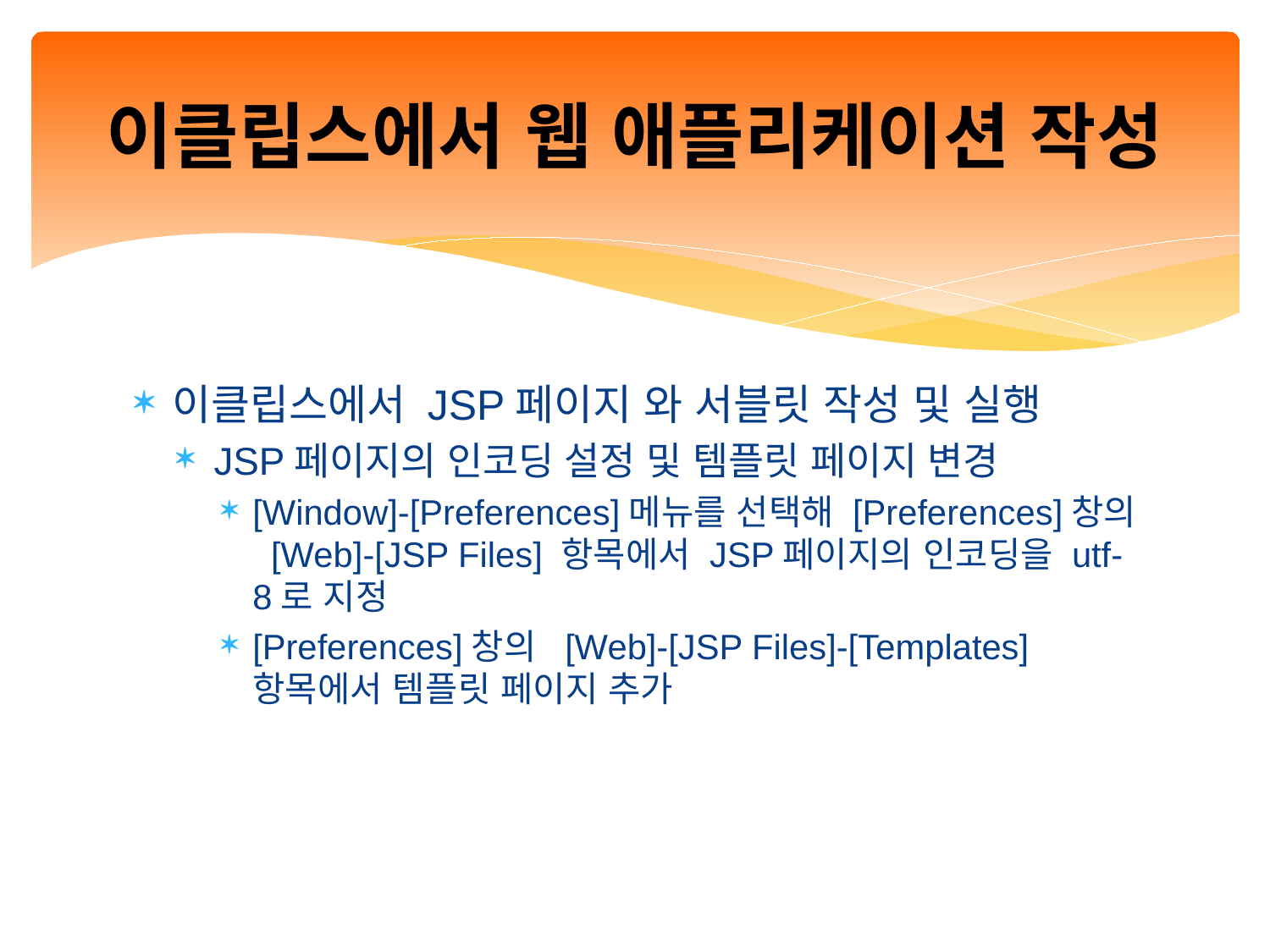

# 이클립스에서 웹 애플리케이션 작성
이클립스에서 JSP페이지 와 서블릿 작성 및 실행
JSP페이지의 인코딩 설정 및 템플릿 페이지 변경
[Window]-[Preferences]메뉴를 선택해 [Preferences]창의  [Web]-[JSP Files] 항목에서 JSP페이지의 인코딩을 utf-8로 지정
[Preferences]창의  [Web]-[JSP Files]-[Templates]항목에서 템플릿 페이지 추가